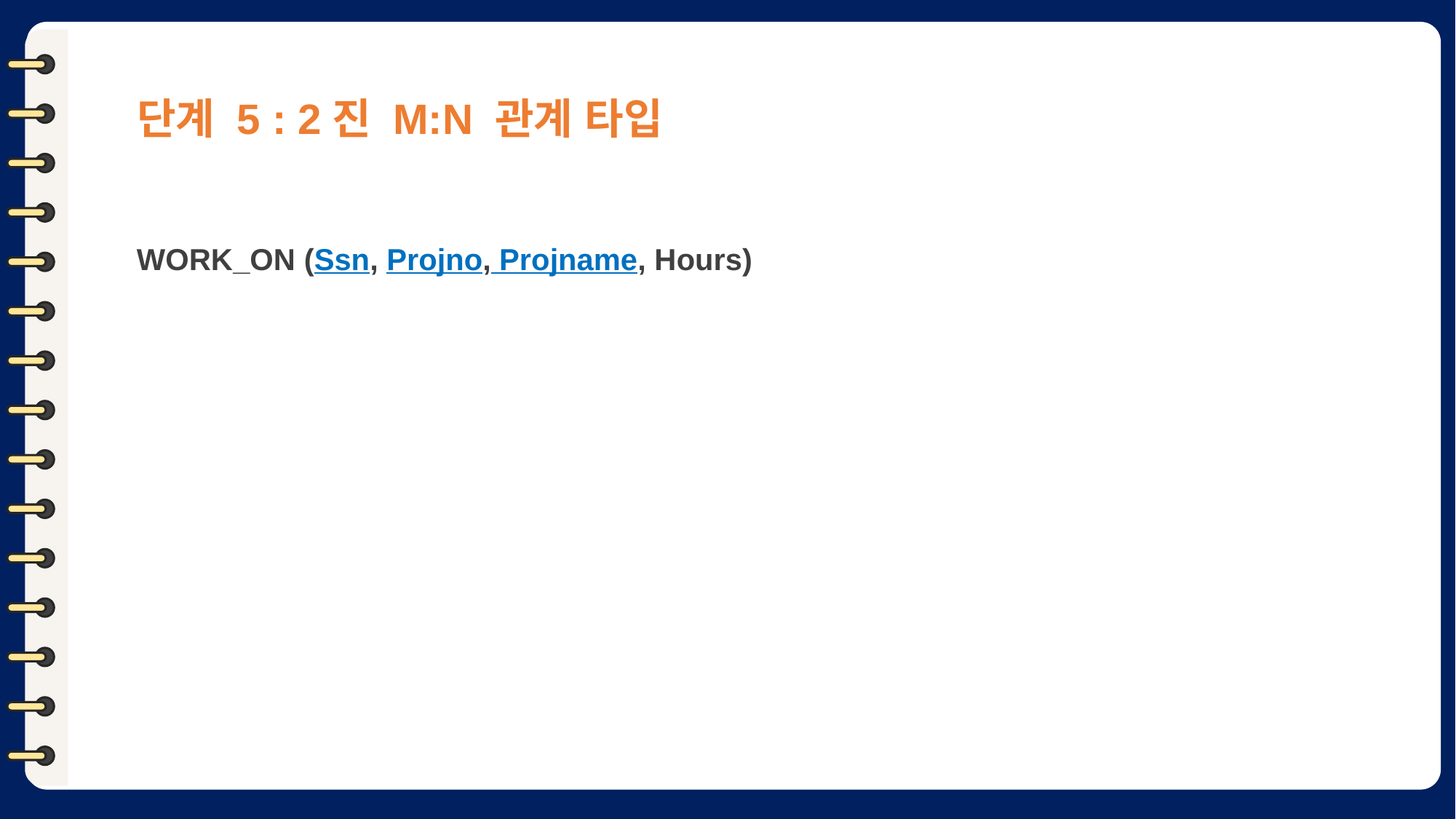

단계 5 : 2진 M:N 관계 타입
WORK_ON (Ssn, Projno, Projname, Hours)